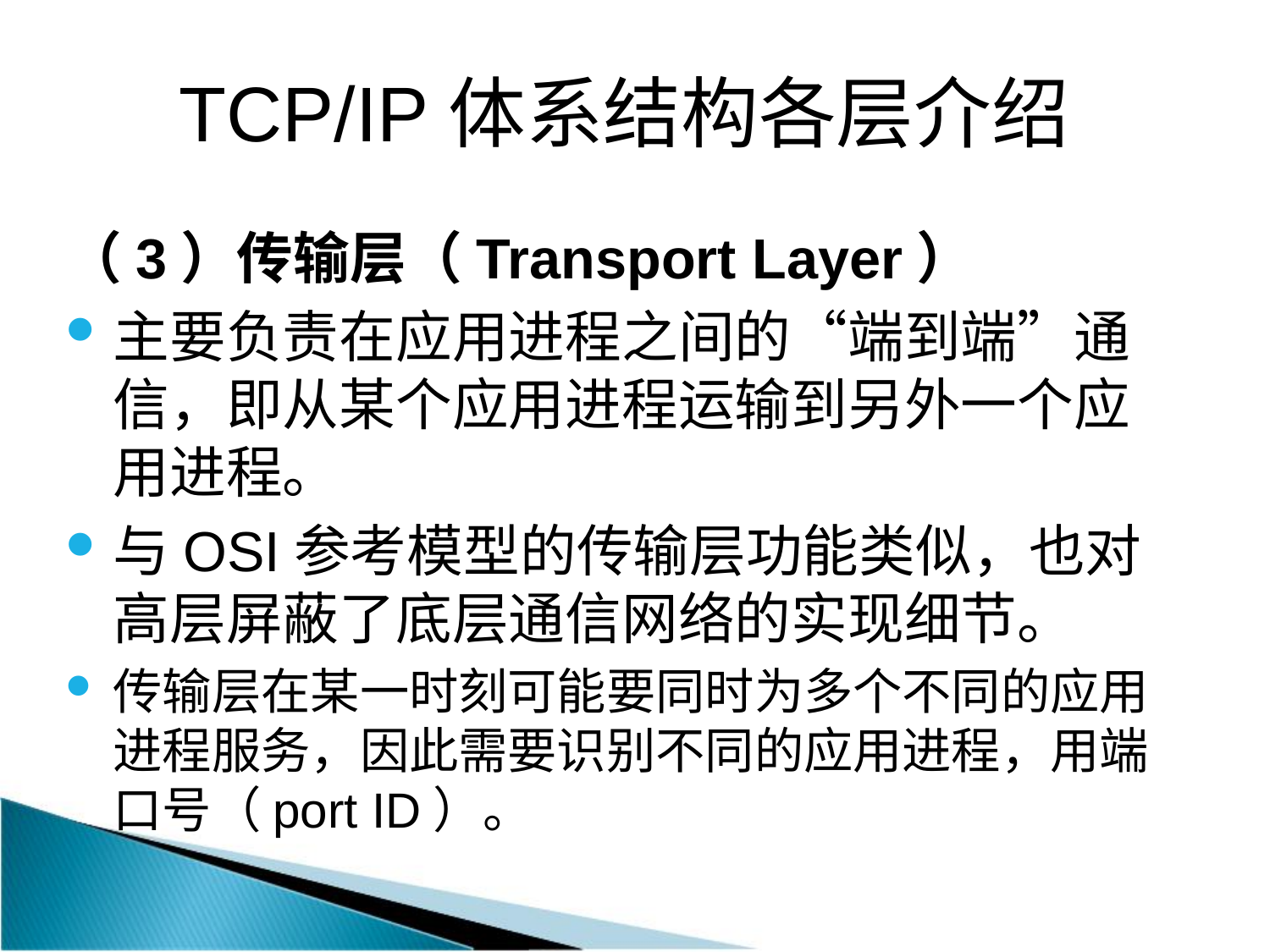

# TCP/IP体系结构各层介绍
（3）传输层（Transport Layer）
主要负责在应用进程之间的“端到端”通信，即从某个应用进程运输到另外一个应用进程。
与OSI参考模型的传输层功能类似，也对高层屏蔽了底层通信网络的实现细节。
传输层在某一时刻可能要同时为多个不同的应用进程服务，因此需要识别不同的应用进程，用端口号（port ID）。